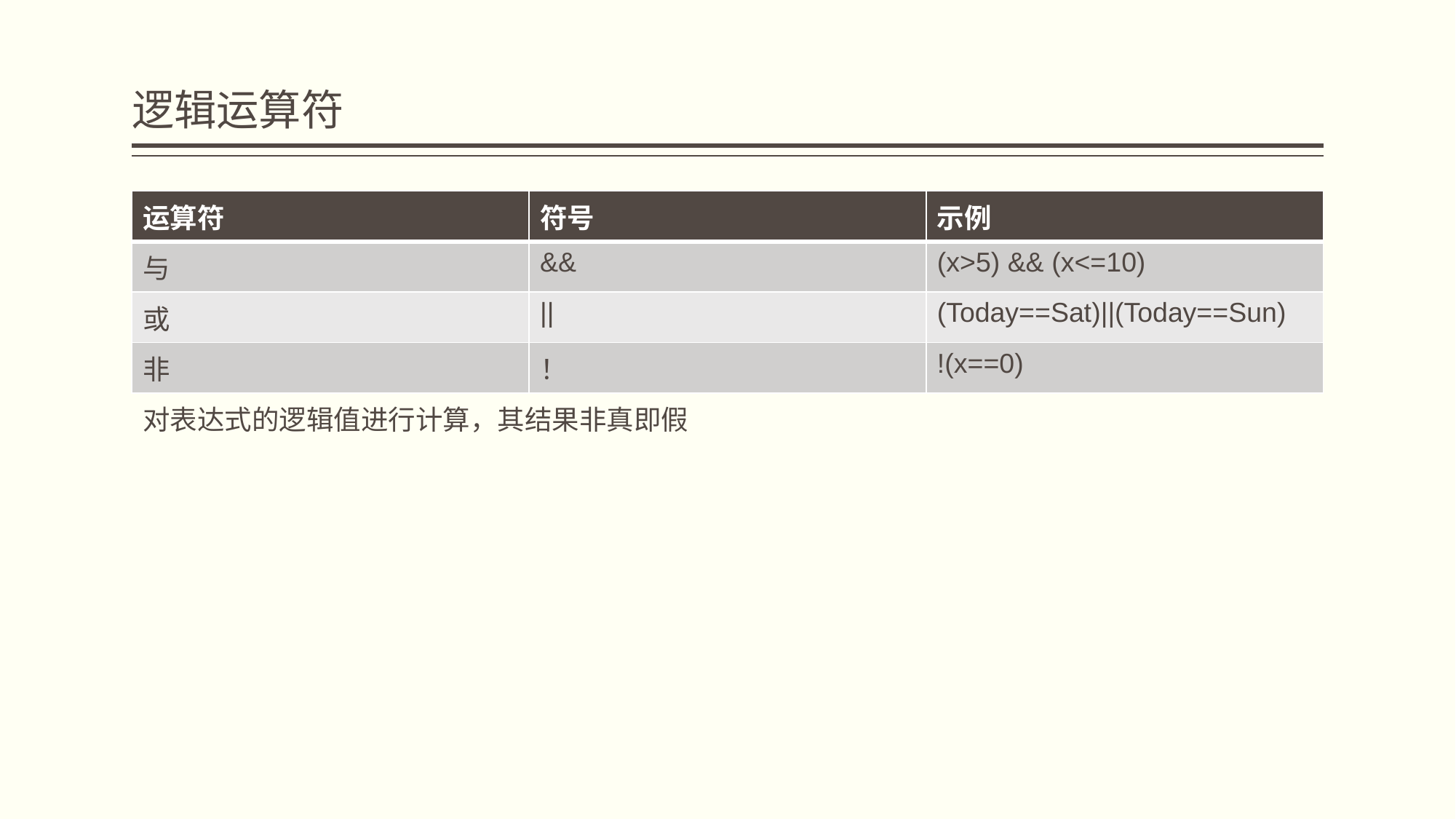

# 逻辑运算符
| 运算符 | 符号 | 示例 |
| --- | --- | --- |
| 与 | && | (x>5) && (x<=10) |
| 或 | || | (Today==Sat)||(Today==Sun) |
| 非 | ！ | !(x==0) |
对表达式的逻辑值进行计算，其结果非真即假